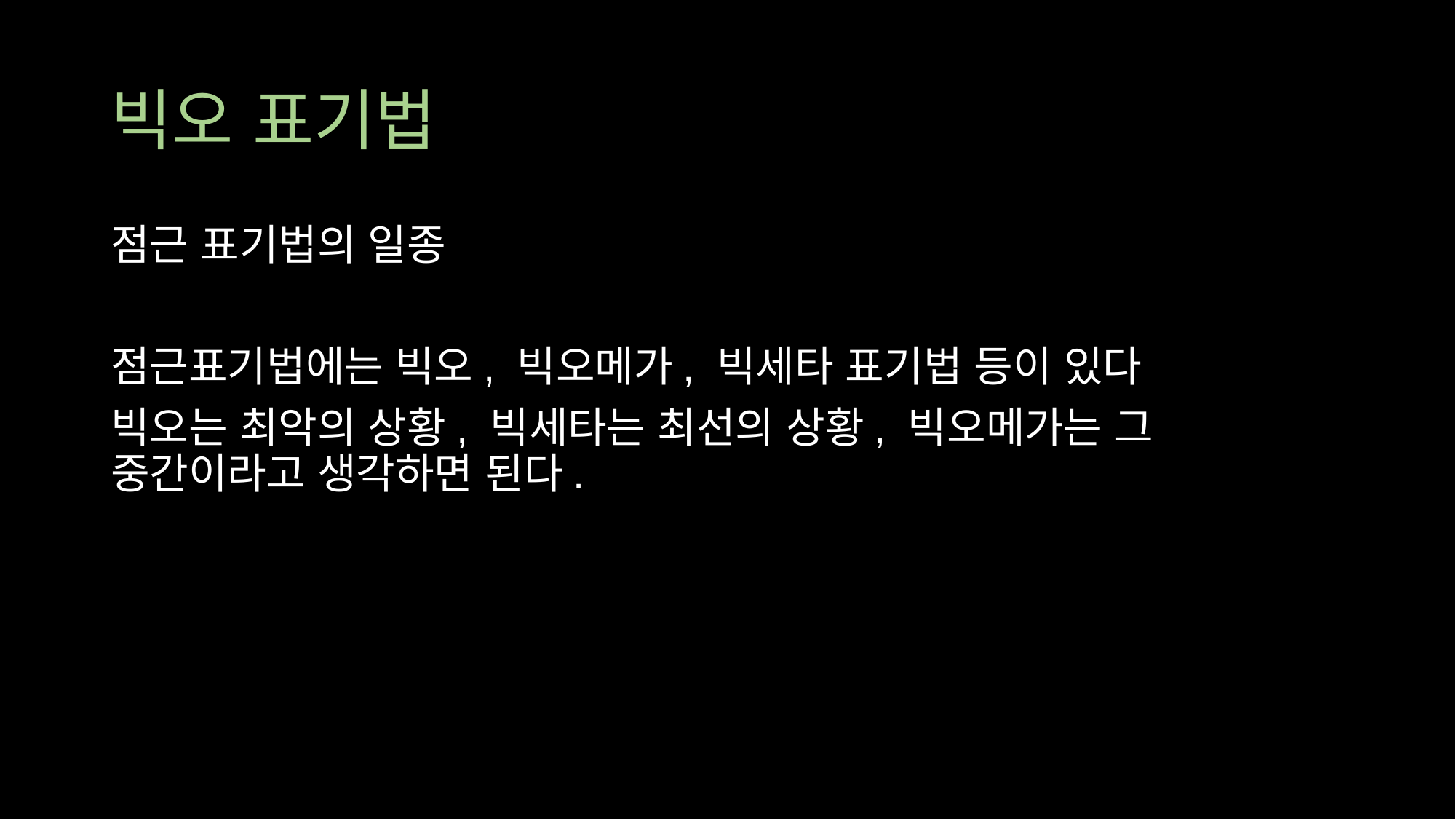

# 빅오 표기법
점근 표기법의 일종

점근표기법에는 빅오, 빅오메가, 빅세타 표기법 등이 있다
빅오는 최악의 상황, 빅세타는 최선의 상황, 빅오메가는 그 중간이라고 생각하면 된다.